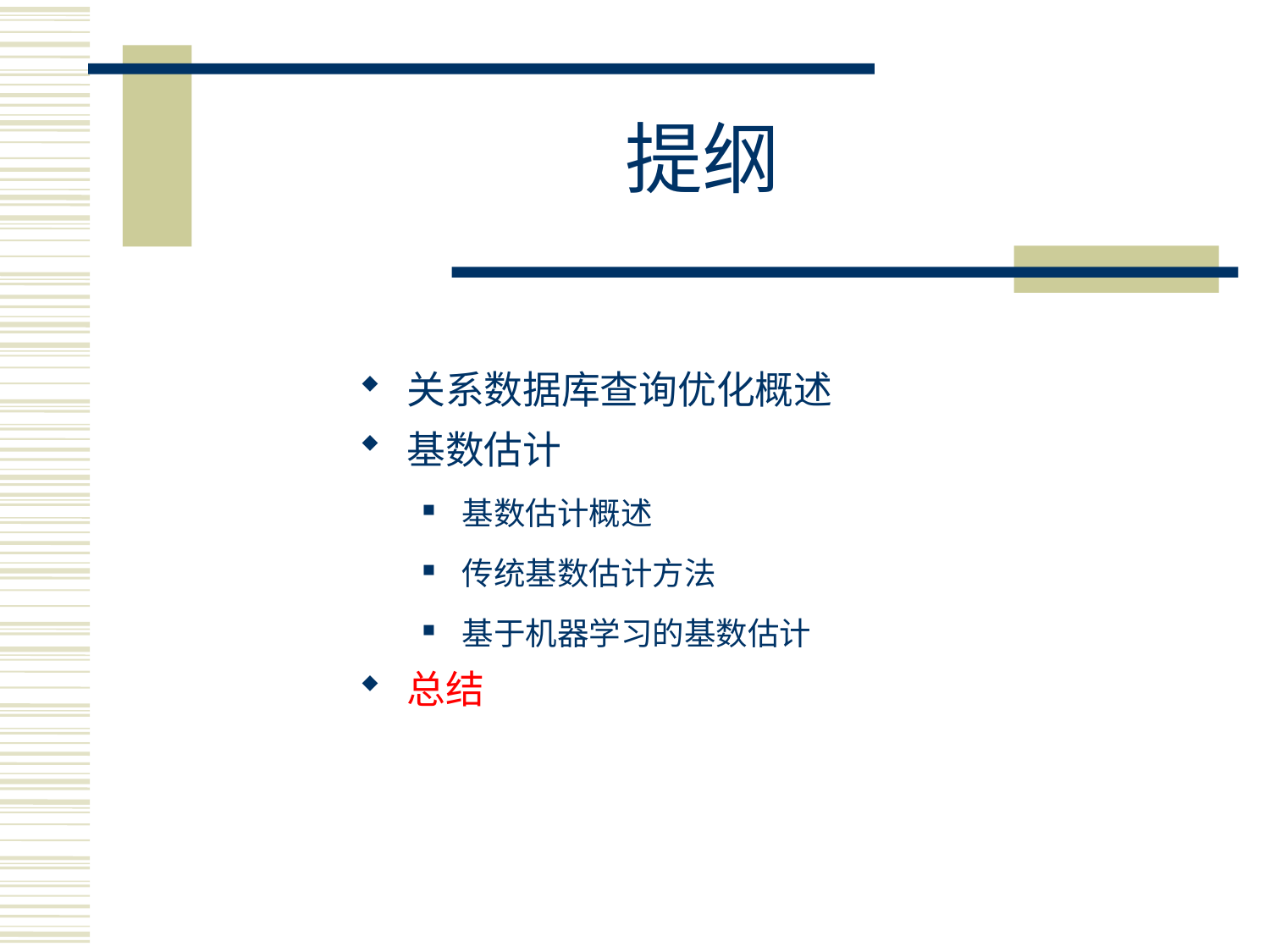

# 提纲
关系数据库查询优化概述
基数估计
基数估计概述
传统基数估计方法
基于机器学习的基数估计
总结